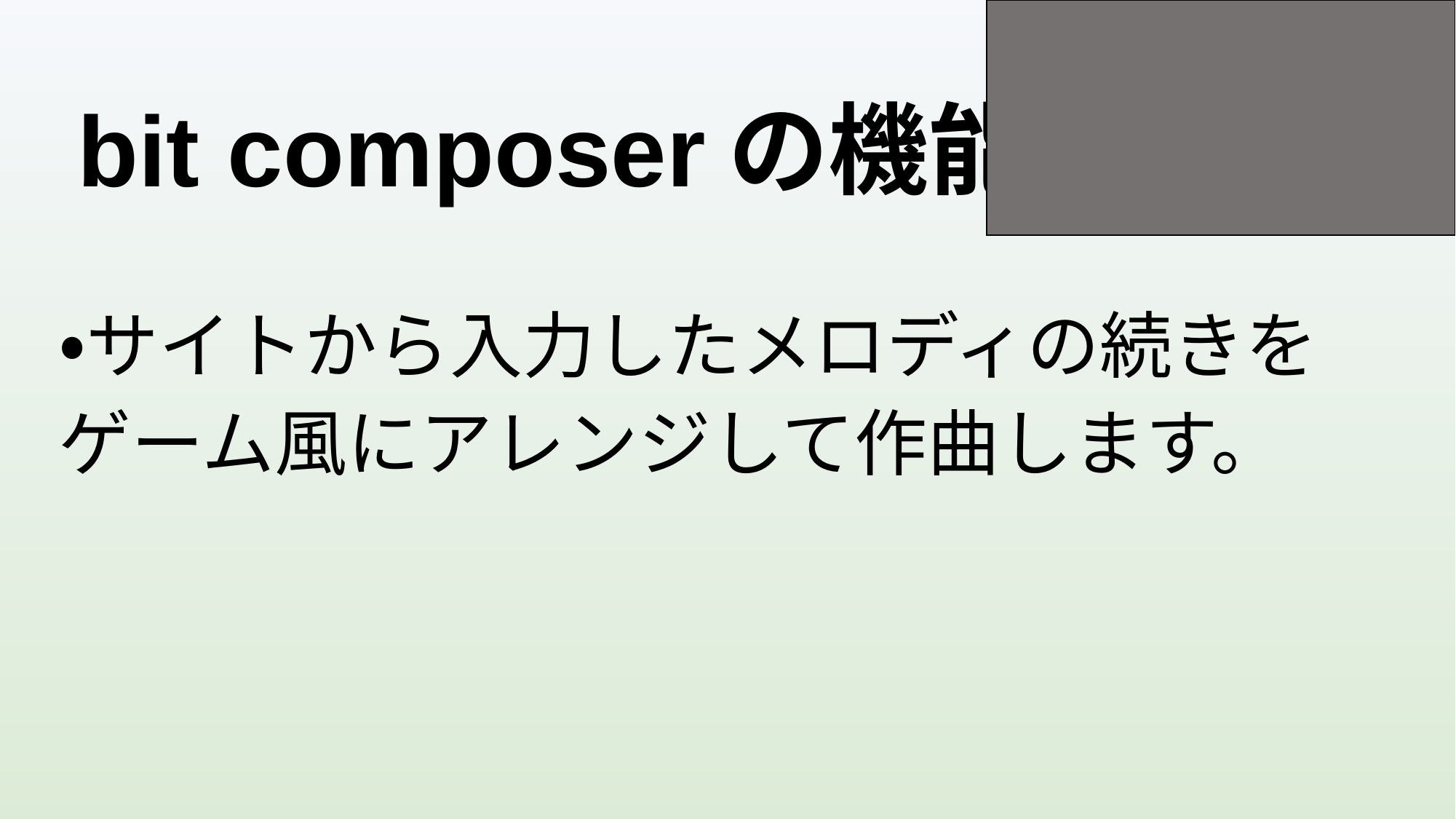

# bit composerの機能
・サイトから入力したメロディの続きをゲーム風にアレンジして作曲します。